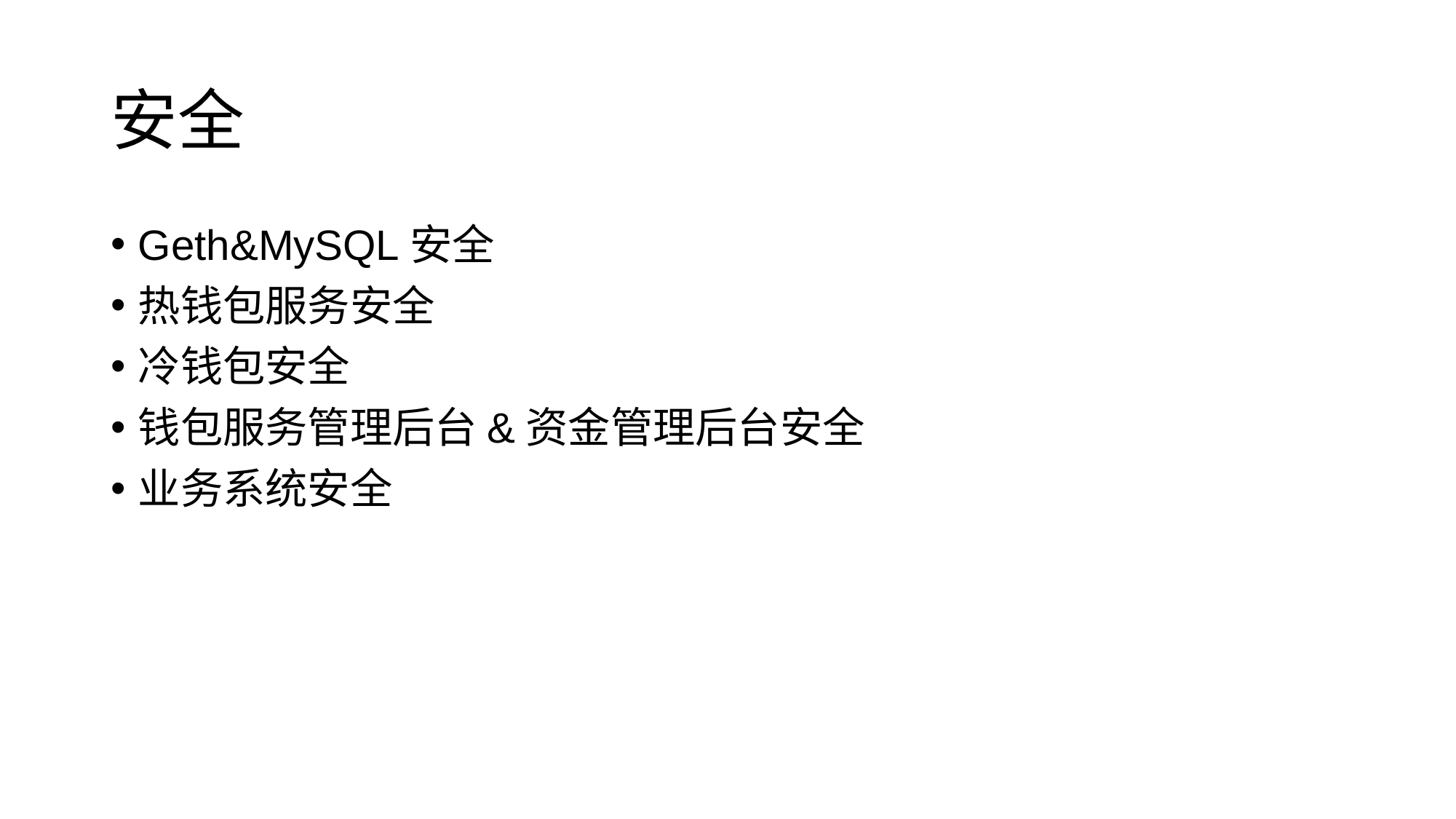

# 安全
Geth&MySQL安全
热钱包服务安全
冷钱包安全
钱包服务管理后台&资金管理后台安全
业务系统安全